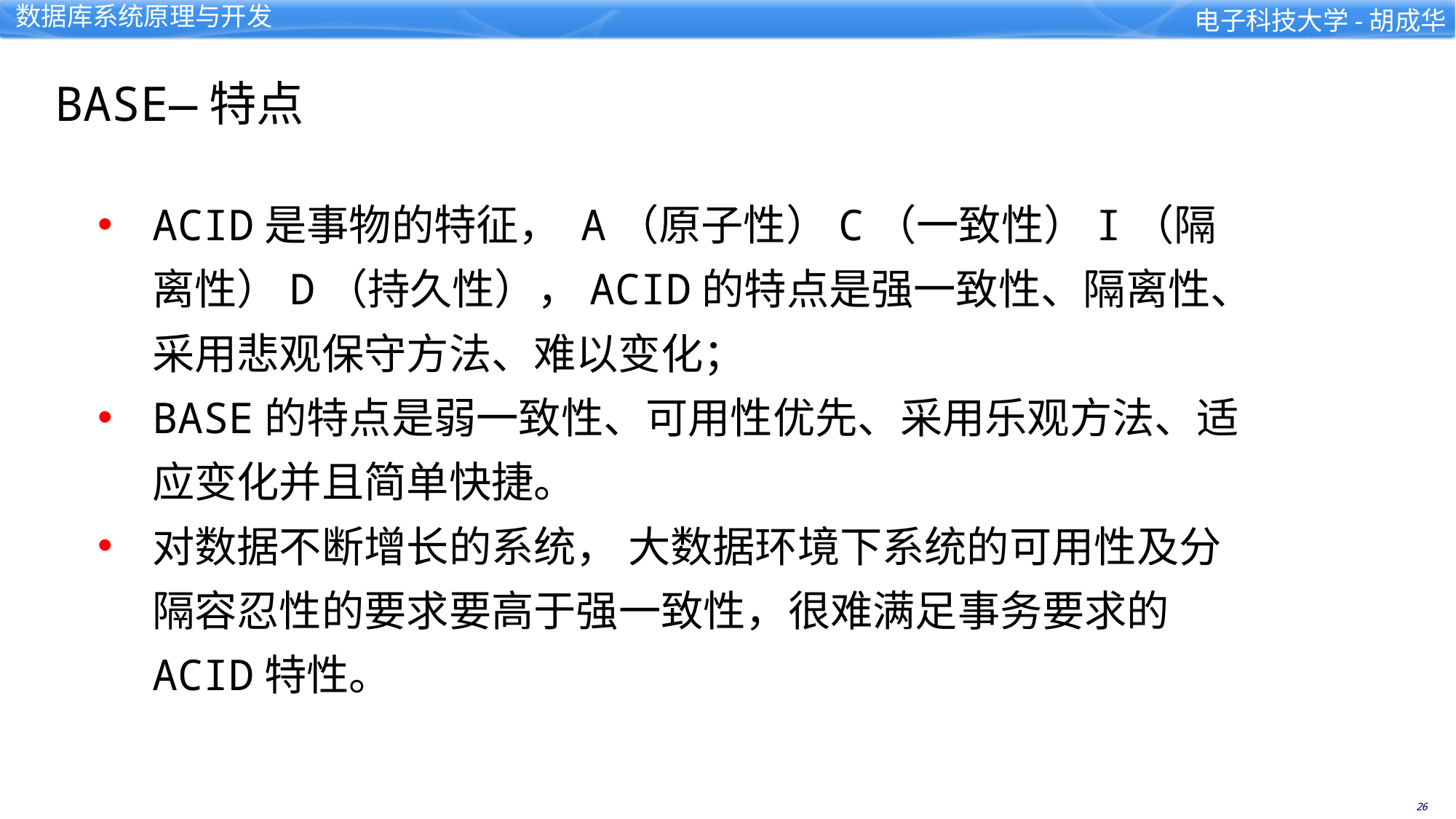

BASE—特点
ACID是事物的特征， A（原子性）C（一致性）I（隔离性）D（持久性），ACID的特点是强一致性、隔离性、采用悲观保守方法、难以变化；
BASE的特点是弱一致性、可用性优先、采用乐观方法、适应变化并且简单快捷。
对数据不断增长的系统， 大数据环境下系统的可用性及分隔容忍性的要求要高于强一致性，很难满足事务要求的ACID特性。